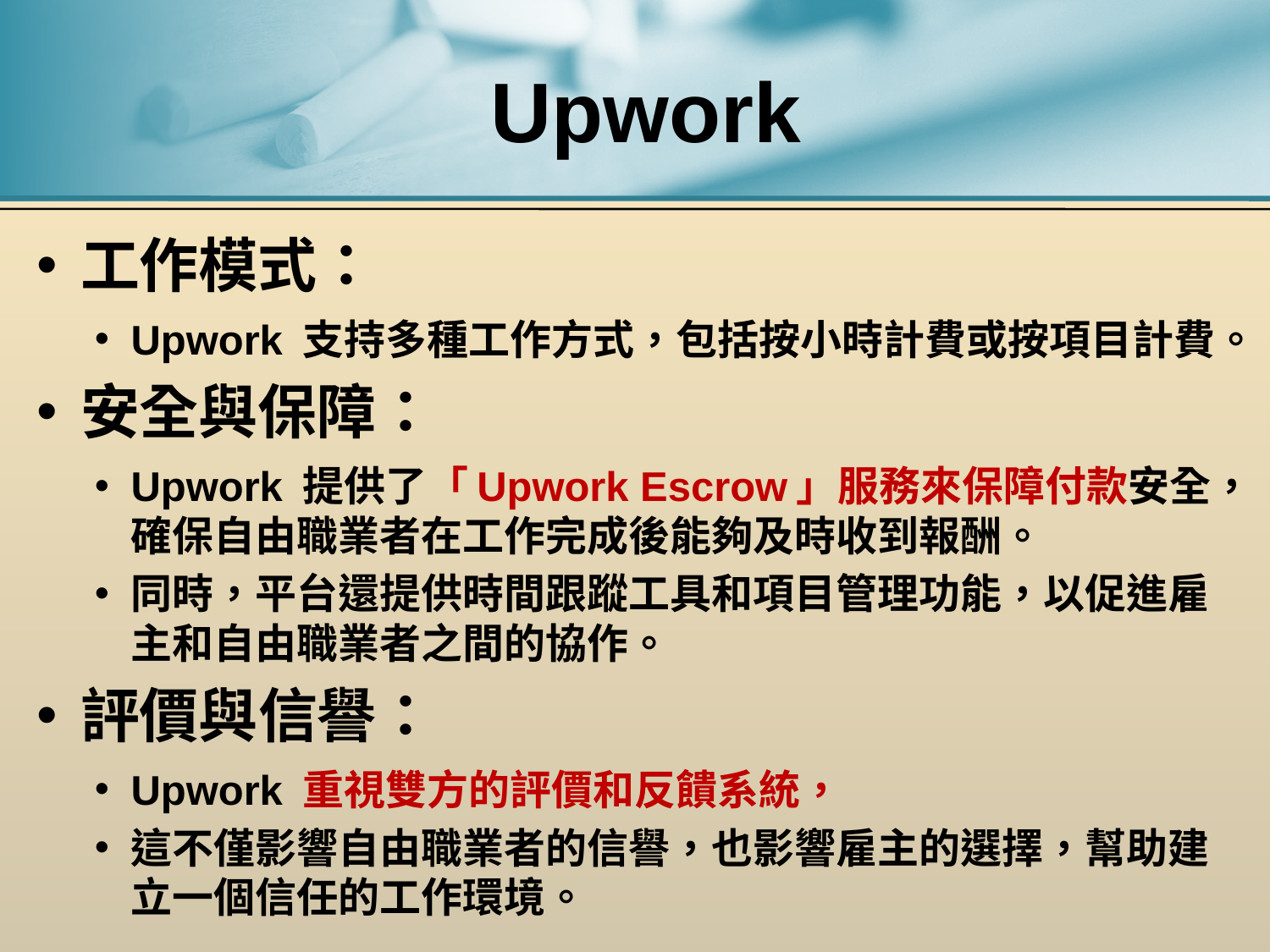

# Upwork
工作模式：
Upwork 支持多種工作方式，包括按小時計費或按項目計費。
安全與保障：
Upwork 提供了「Upwork Escrow」服務來保障付款安全，確保自由職業者在工作完成後能夠及時收到報酬。
同時，平台還提供時間跟蹤工具和項目管理功能，以促進雇主和自由職業者之間的協作。
評價與信譽：
Upwork 重視雙方的評價和反饋系統，
這不僅影響自由職業者的信譽，也影響雇主的選擇，幫助建立一個信任的工作環境。